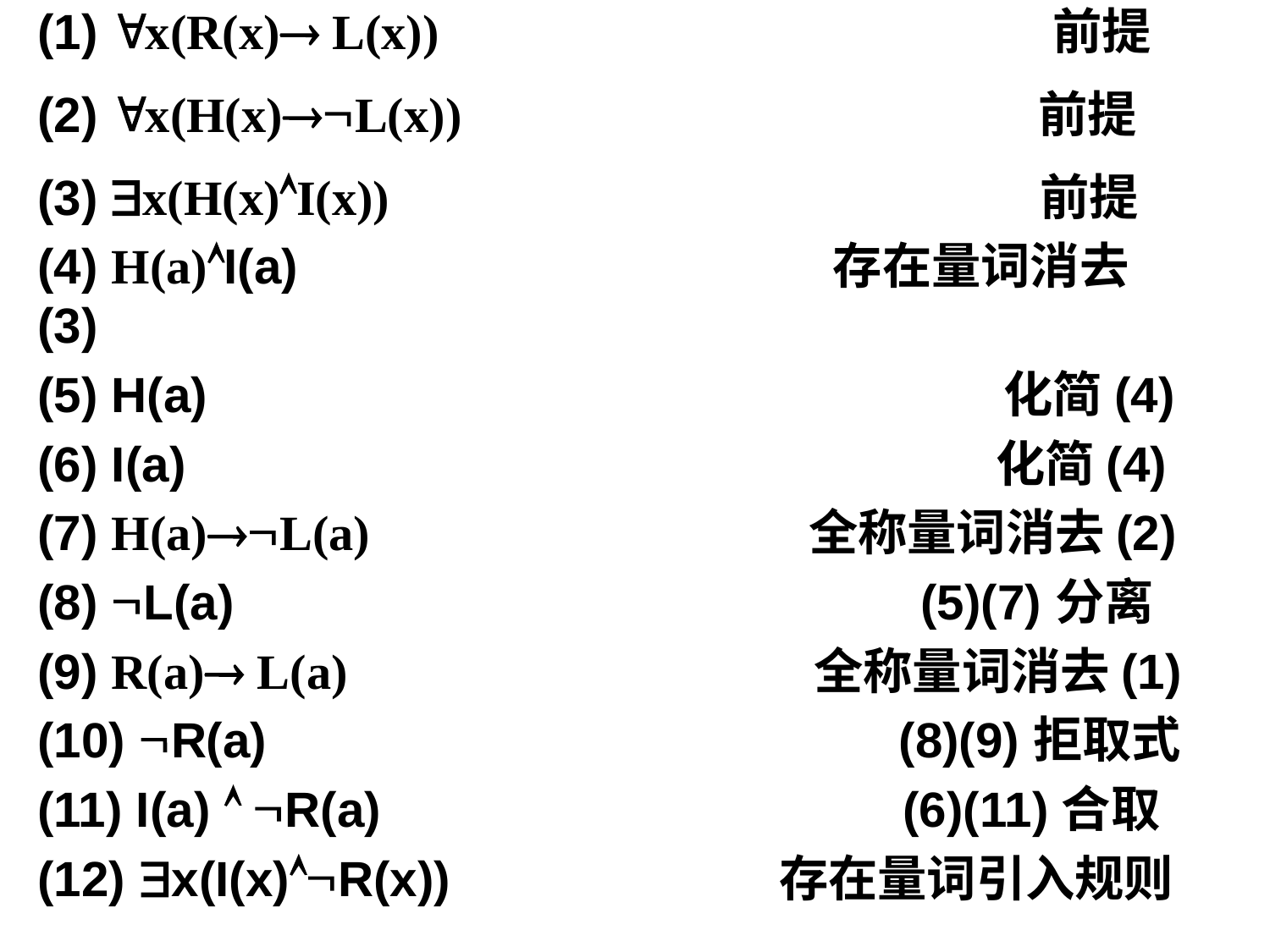

(1) ∀x(R(x)→ L(x))                                                 前提
(2) ∀x(H(x)→¬L(x))                                              前提
(3) ∃x(H(x)∧I(x))                                                    前提
(4) H(a)∧I(a)                                      存在量词消去(3)
(5) H(a)                                                         化简(4)
(6) I(a)                                                          化简(4)
(7) H(a)→¬L(a)                               全称量词消去(2)
(8) ¬L(a)                                                  (5)(7)分离
(9) R(a)→ L(a)                                 全称量词消去(1)
(10) ¬R(a)                                              (8)(9)拒取式
(11) I(a) ∧ ¬R(a)                                      (6)(11)合取
(12) ∃x(I(x)∧¬R(x))                       存在量词引入规则